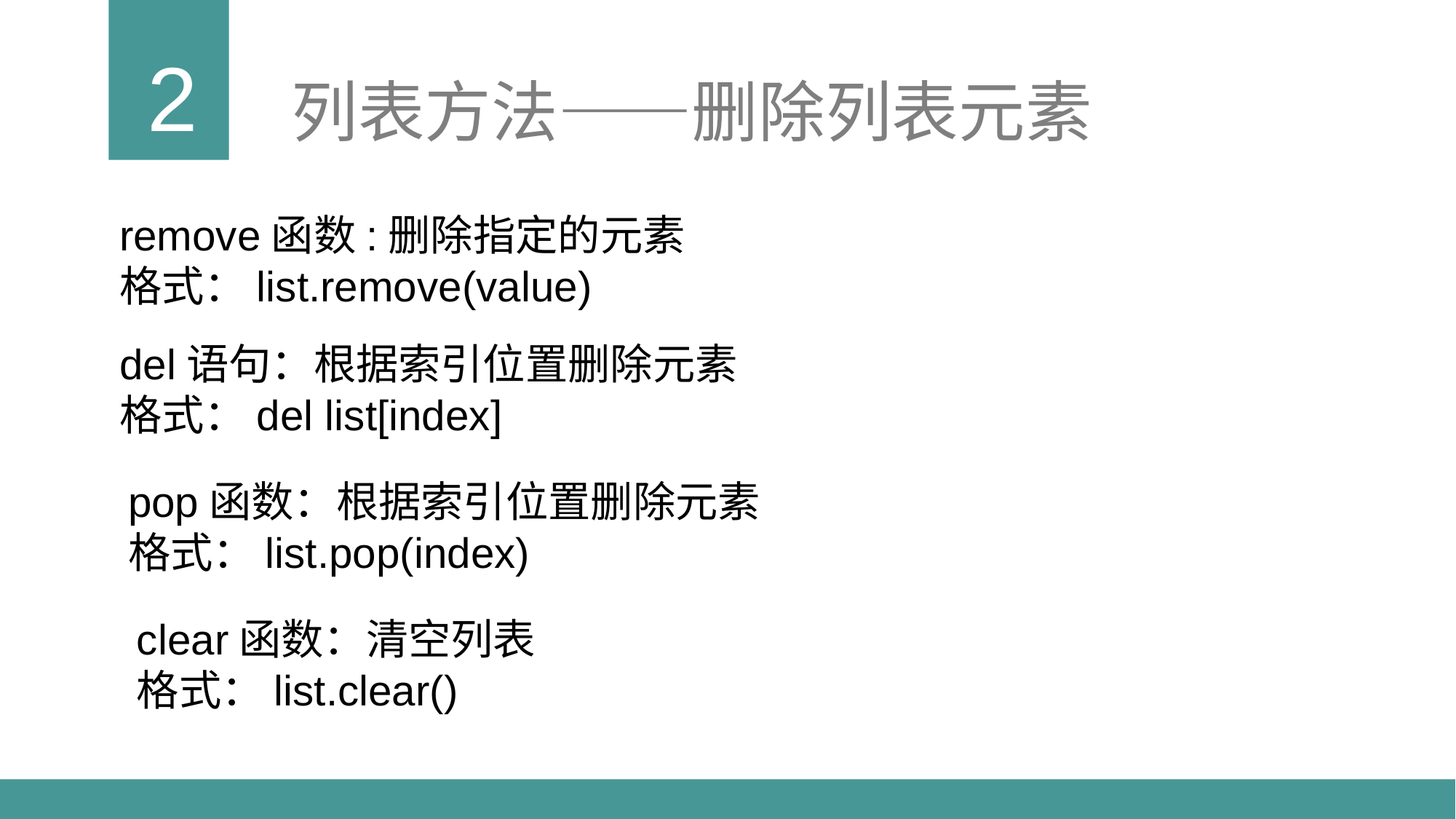

2
列表方法——删除列表元素
remove函数:删除指定的元素
格式：list.remove(value)
del语句：根据索引位置删除元素
格式：del list[index]
pop函数：根据索引位置删除元素
格式：list.pop(index)
clear函数：清空列表
格式：list.clear()